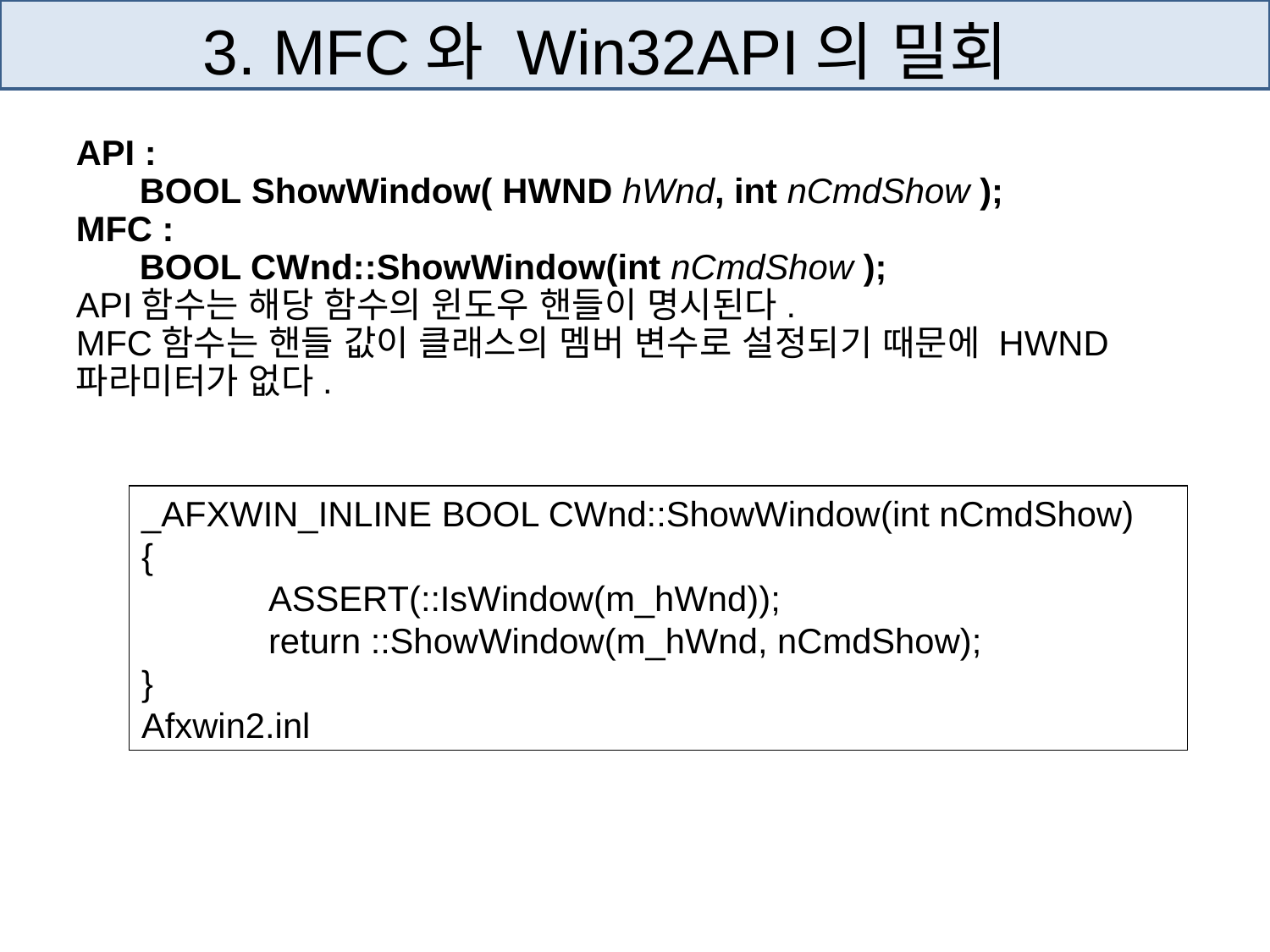

# 3. MFC와 Win32API의 밀회
API :
BOOL ShowWindow( HWND hWnd, int nCmdShow );
MFC :
BOOL CWnd::ShowWindow(int nCmdShow );
API함수는 해당 함수의 윈도우 핸들이 명시된다.
MFC함수는 핸들 값이 클래스의 멤버 변수로 설정되기 때문에 HWND파라미터가 없다.

_AFXWIN_INLINE BOOL CWnd::ShowWindow(int nCmdShow)
{
	ASSERT(::IsWindow(m_hWnd));
	return ::ShowWindow(m_hWnd, nCmdShow);
}
Afxwin2.inl